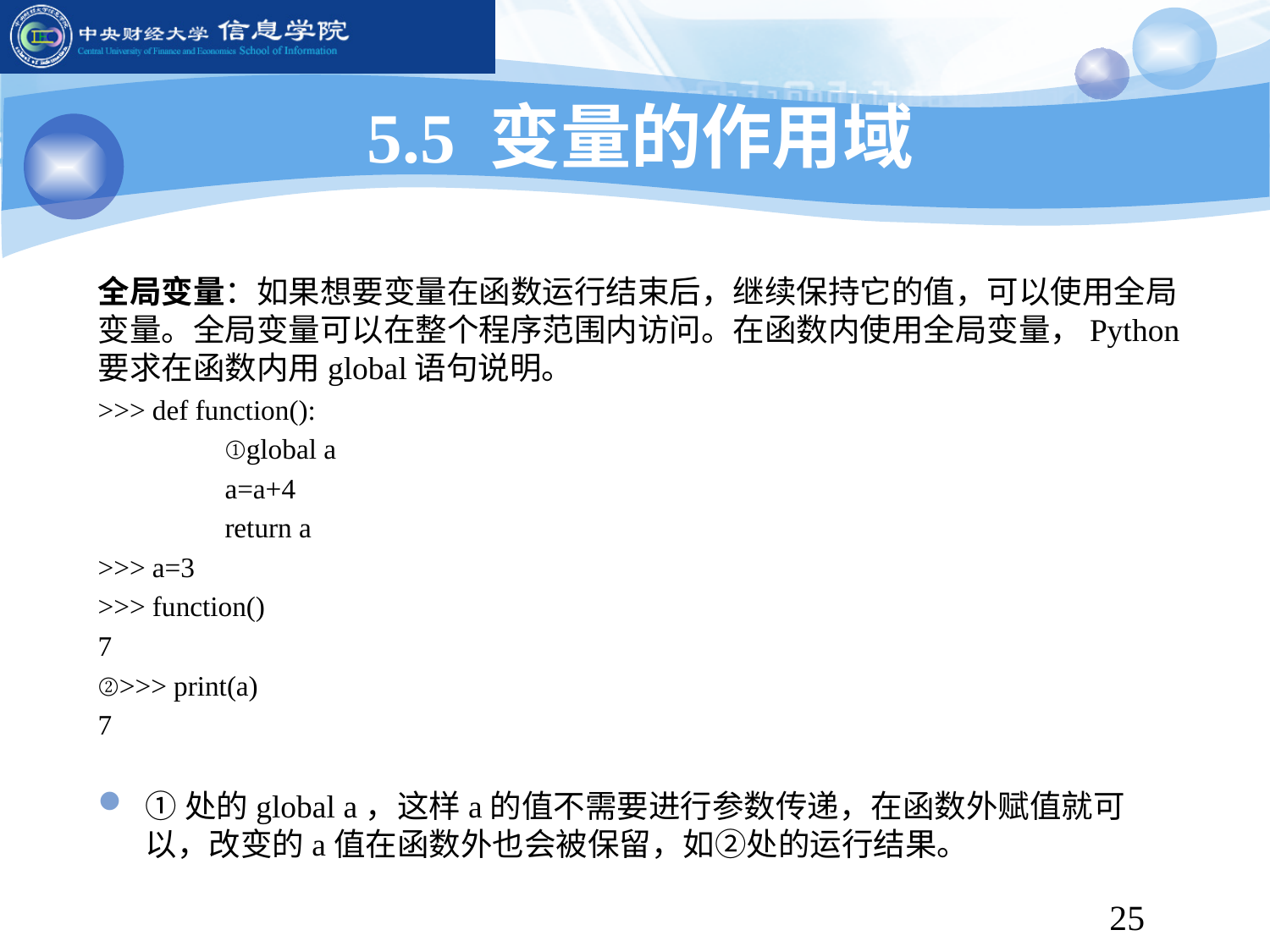

# 5.5 变量的作用域
全局变量：如果想要变量在函数运行结束后，继续保持它的值，可以使用全局变量。全局变量可以在整个程序范围内访问。在函数内使用全局变量，Python要求在函数内用global语句说明。
>>> def function():
	①global a
	a=a+4
	return a
>>> a=3
>>> function()
7
②>>> print(a)
7

①处的global a，这样a的值不需要进行参数传递，在函数外赋值就可以，改变的a值在函数外也会被保留，如②处的运行结果。